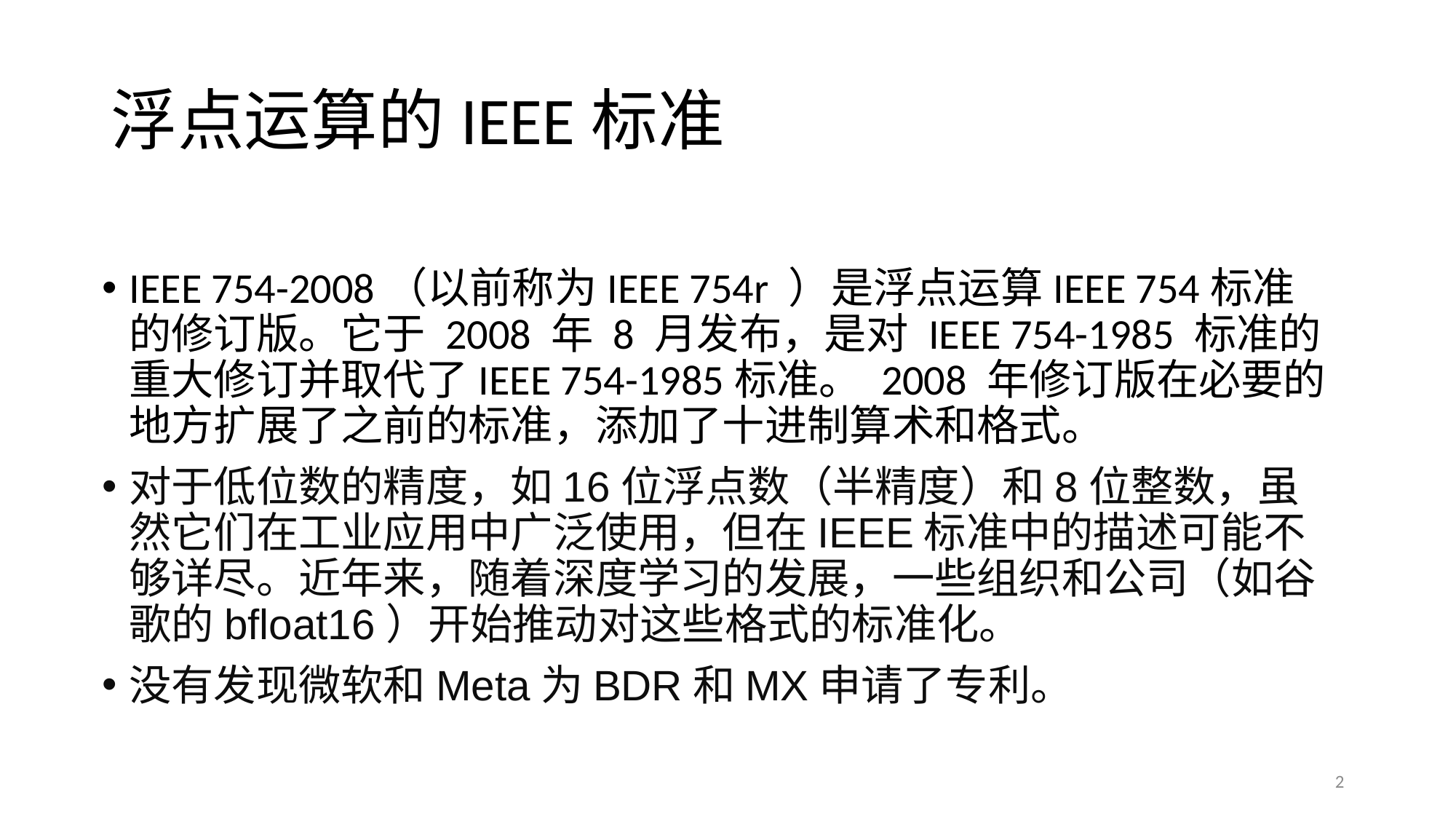

# 浮点运算的IEEE标准
IEEE 754-2008（以前称为IEEE 754r ）是浮点运算IEEE 754标准的修订版。它于 2008 年 8 月发布，是对 IEEE 754-1985 标准的重大修订并取代了IEEE 754-1985标准。 2008 年修订版在必要的地方扩展了之前的标准，添加了十进制算术和格式。
对于低位数的精度，如16位浮点数（半精度）和8位整数，虽然它们在工业应用中广泛使用，但在IEEE标准中的描述可能不够详尽。近年来，随着深度学习的发展，一些组织和公司（如谷歌的bfloat16）开始推动对这些格式的标准化。
没有发现微软和Meta为BDR和MX申请了专利。
2